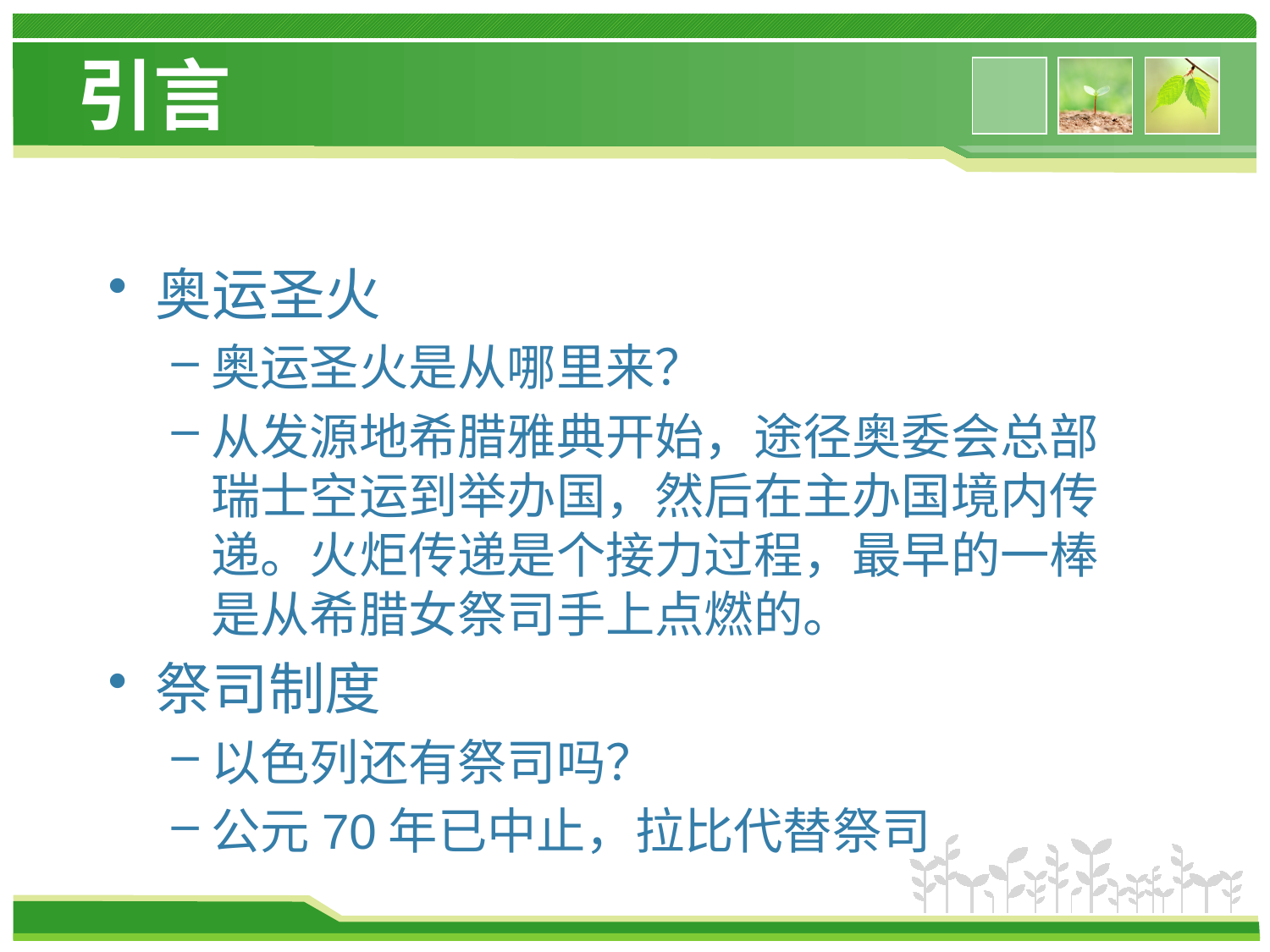

# 引言
奥运圣火
奥运圣火是从哪里来？
从发源地希腊雅典开始，途径奥委会总部瑞士空运到举办国，然后在主办国境内传递。火炬传递是个接力过程，最早的一棒是从希腊女祭司手上点燃的。
祭司制度
以色列还有祭司吗？
公元70年已中止，拉比代替祭司